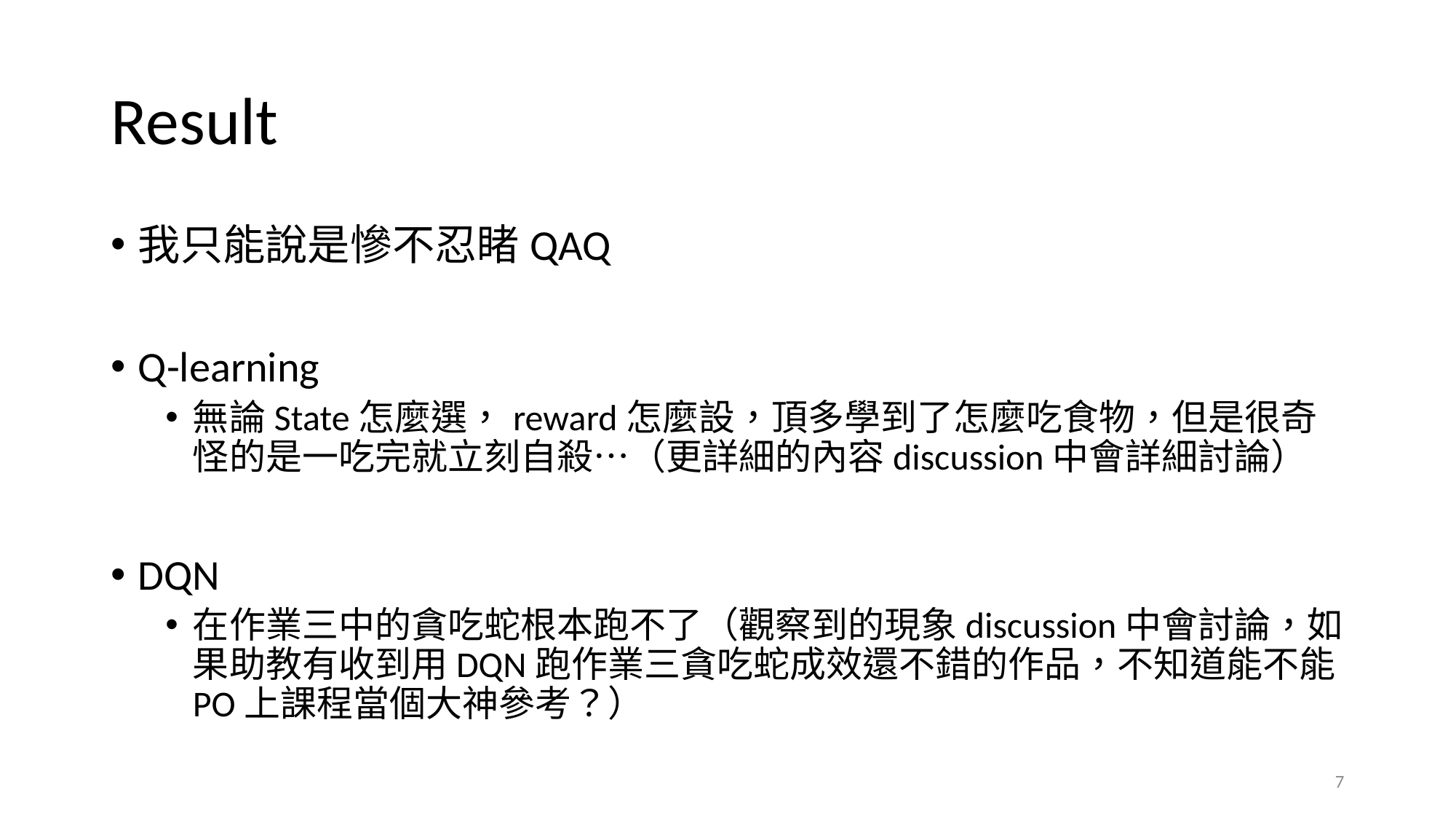

# Result
我只能說是慘不忍睹QAQ

Q-learning
無論State怎麼選，reward怎麼設，頂多學到了怎麼吃食物，但是很奇怪的是一吃完就立刻自殺…（更詳細的內容discussion中會詳細討論）

DQN
在作業三中的貪吃蛇根本跑不了（觀察到的現象discussion中會討論，如果助教有收到用DQN跑作業三貪吃蛇成效還不錯的作品，不知道能不能PO上課程當個大神參考？）
7